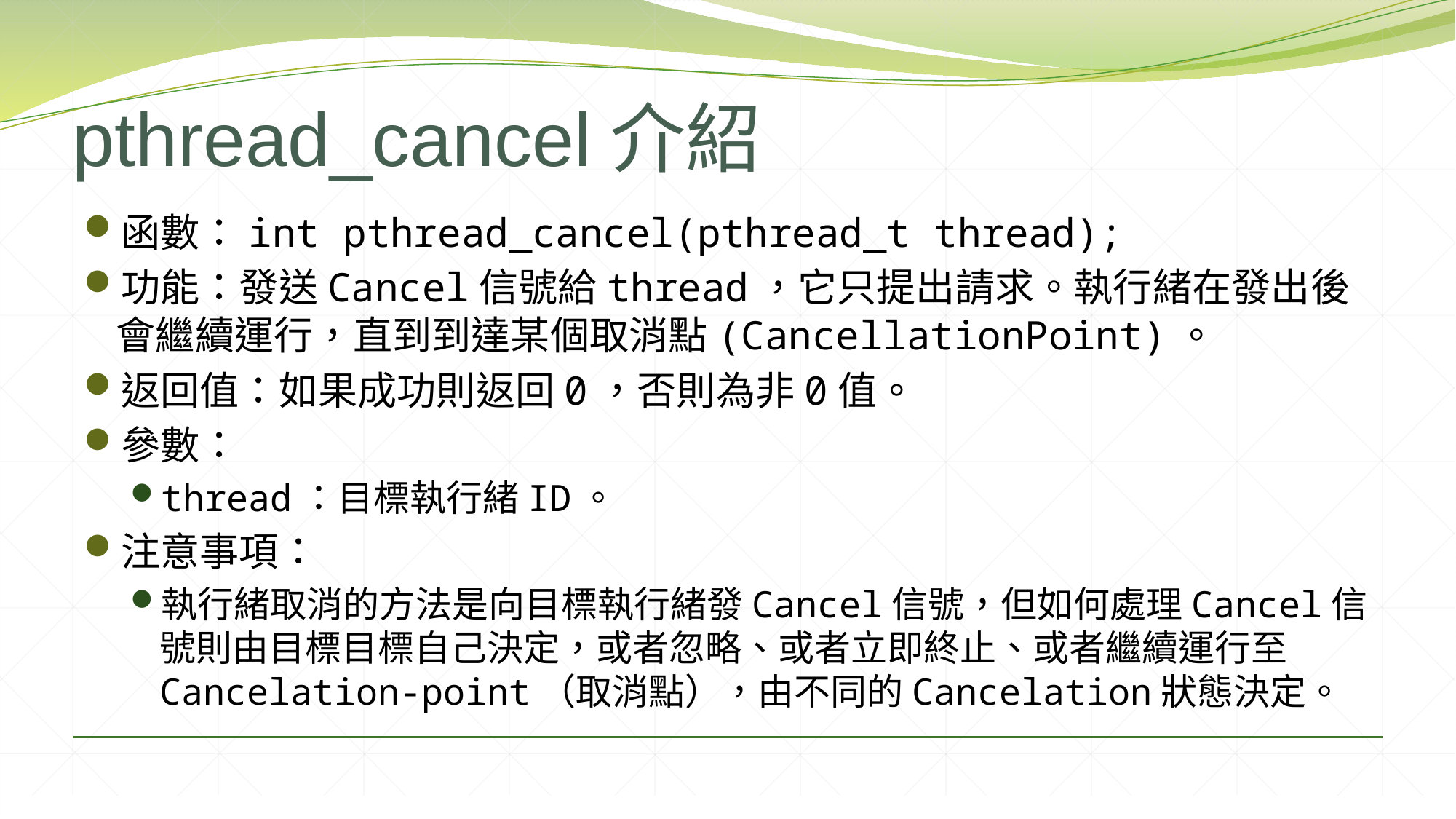

# pthread_cancel介紹
函數：int pthread_cancel(pthread_t thread);
功能：發送Cancel信號給thread，它只提出請求。執行緒在發出後會繼續運行，直到到達某個取消點(CancellationPoint)。
返回值：如果成功則返回0，否則為非0值。
參數：
thread：目標執行緒ID。
注意事項：
執行緒取消的方法是向目標執行緒發Cancel信號，但如何處理Cancel信號則由目標目標自己決定，或者忽略、或者立即終止、或者繼續運行至Cancelation-point（取消點），由不同的Cancelation狀態決定。